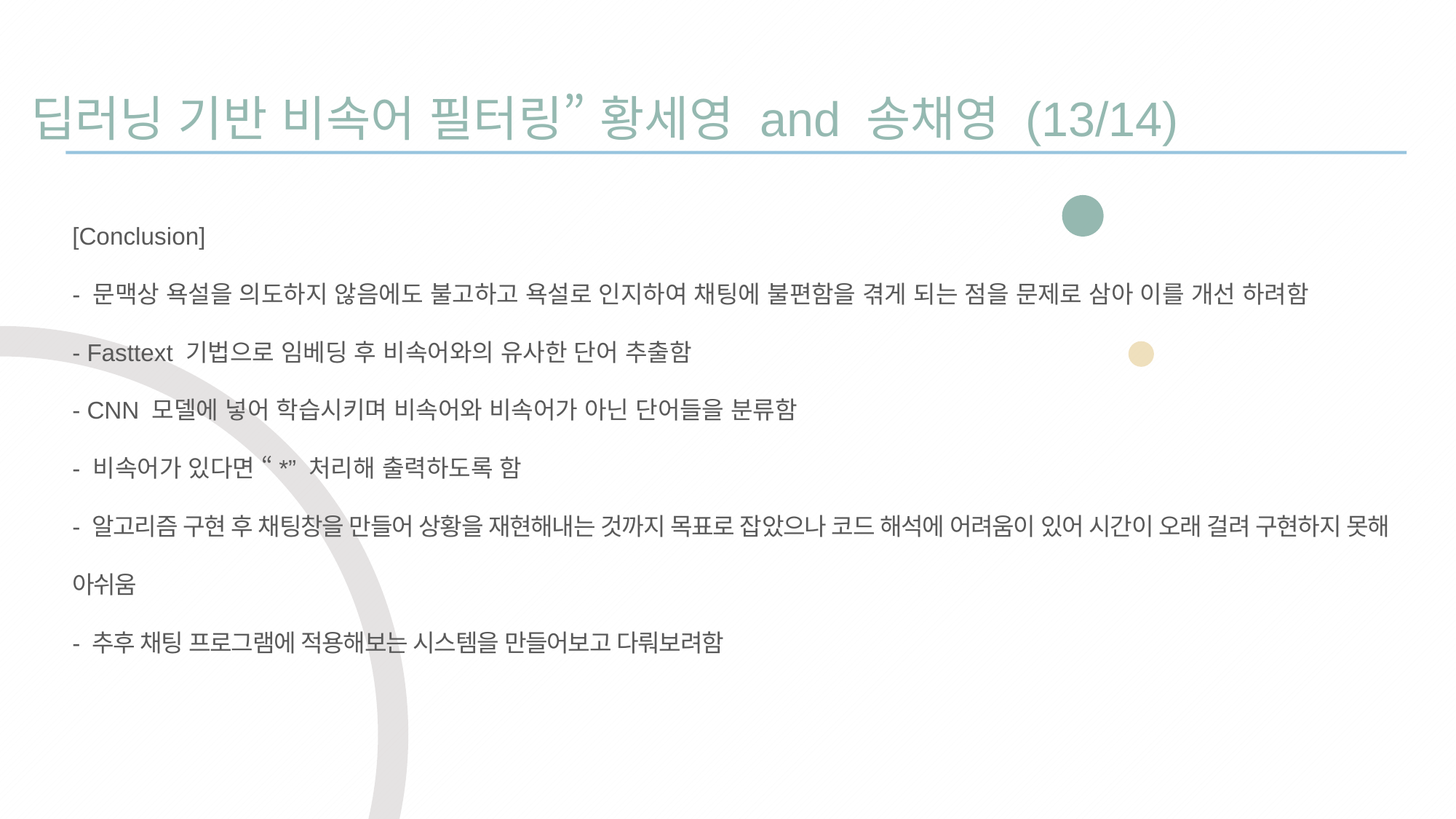

“딥러닝 기반 비속어 필터링” 황세영 and 송채영 (13/14)

[Conclusion]
- 문맥상 욕설을 의도하지 않음에도 불고하고 욕설로 인지하여 채팅에 불편함을 겪게 되는 점을 문제로 삼아 이를 개선 하려함
- Fasttext 기법으로 임베딩 후 비속어와의 유사한 단어 추출함
- CNN 모델에 넣어 학습시키며 비속어와 비속어가 아닌 단어들을 분류함
- 비속어가 있다면 “*” 처리해 출력하도록 함
- 알고리즘 구현 후 채팅창을 만들어 상황을 재현해내는 것까지 목표로 잡았으나 코드 해석에 어려움이 있어 시간이 오래 걸려 구현하지 못해 아쉬움
- 추후 채팅 프로그램에 적용해보는 시스템을 만들어보고 다뤄보려함